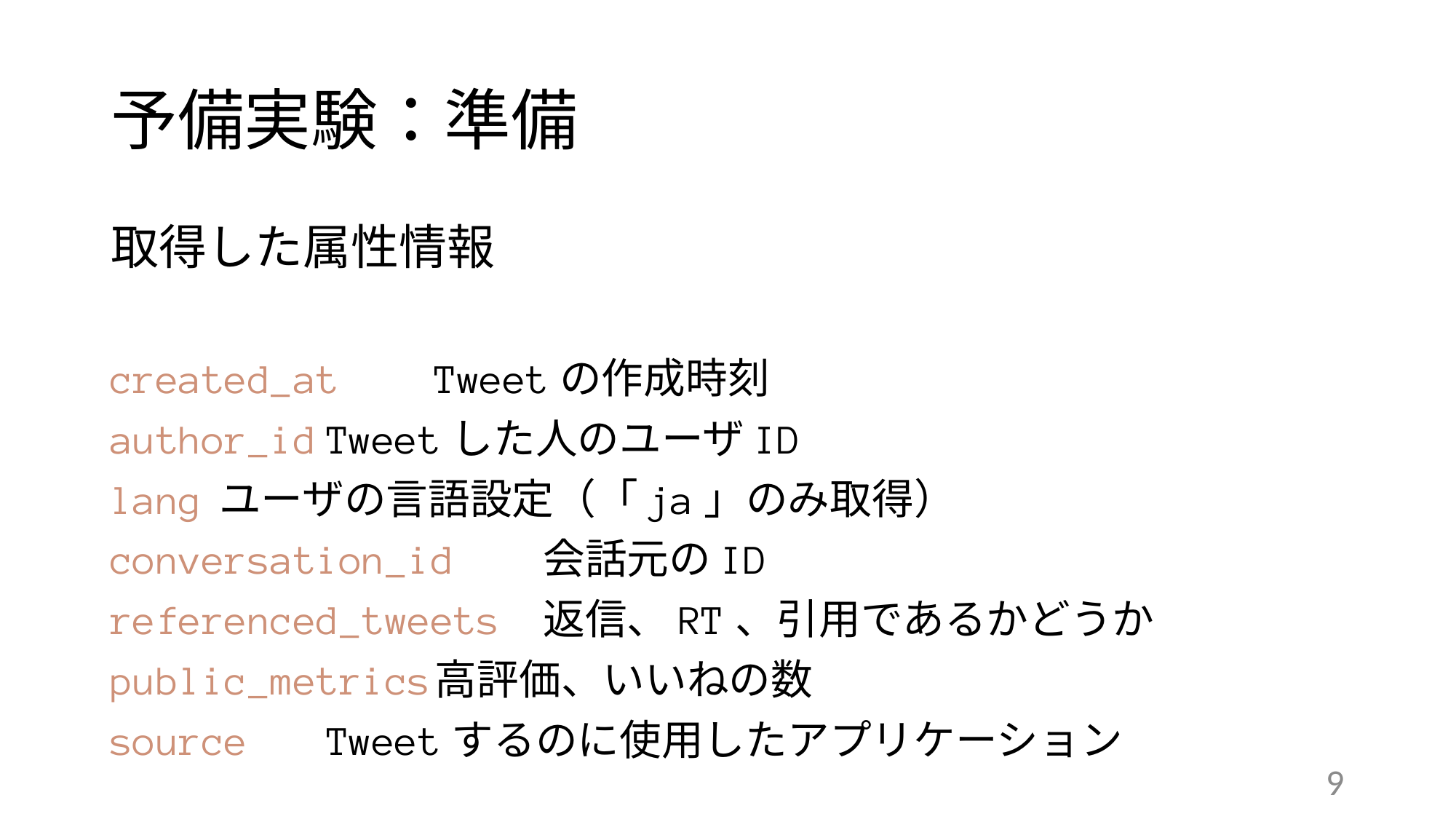

# 予備実験：準備
取得した属性情報

created_at		Tweetの作成時刻
author_id			Tweetした人のユーザID
lang				ユーザの言語設定（「ja」のみ取得）
conversation_id	会話元のID
referenced_tweets	返信、RT、引用であるかどうか
public_metrics		高評価、いいねの数
source			Tweetするのに使用したアプリケーション

9